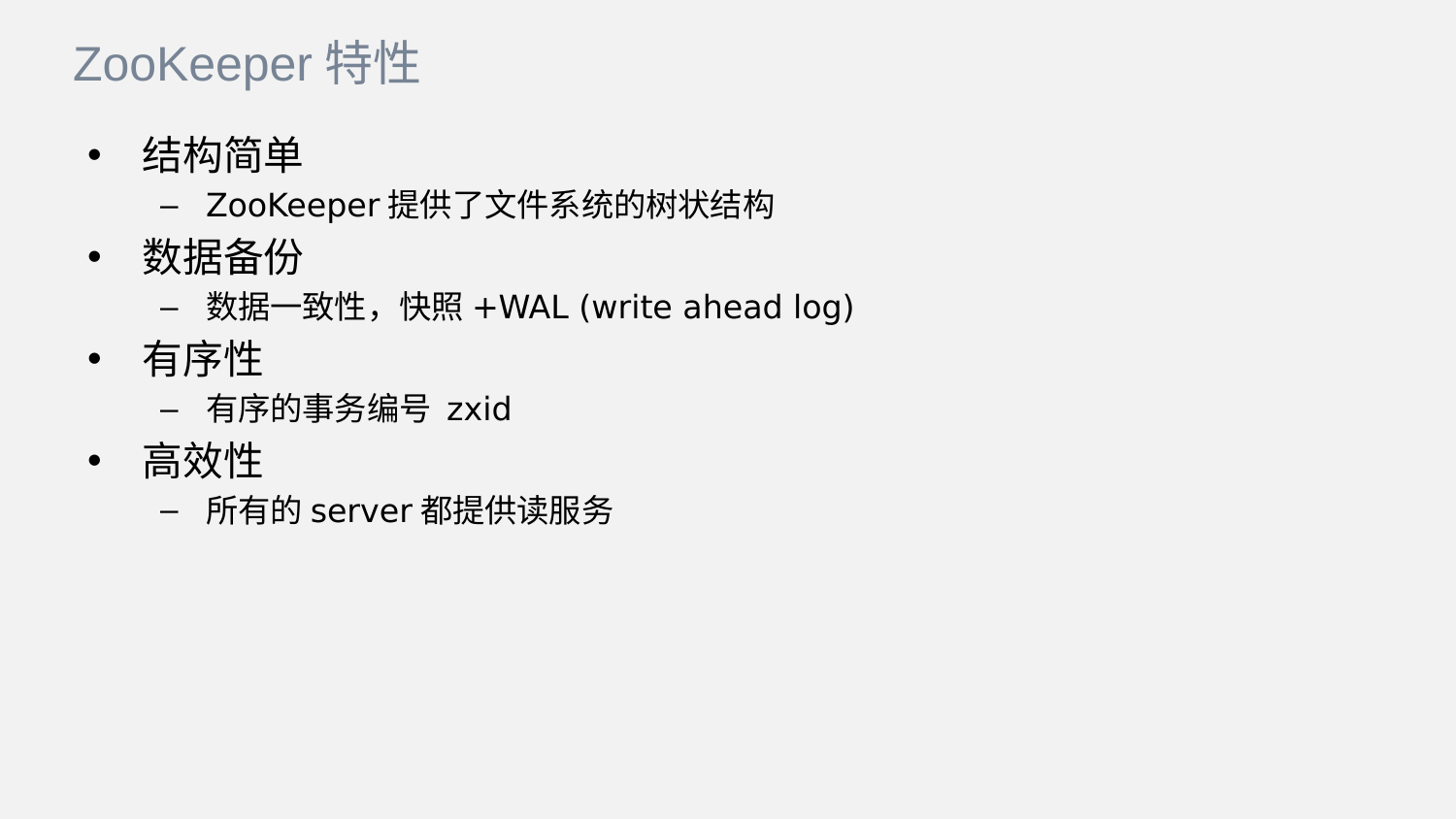

ZooKeeper特性
结构简单
ZooKeeper提供了文件系统的树状结构
数据备份
数据一致性，快照+WAL (write ahead log)
有序性
有序的事务编号 zxid
高效性
所有的server都提供读服务